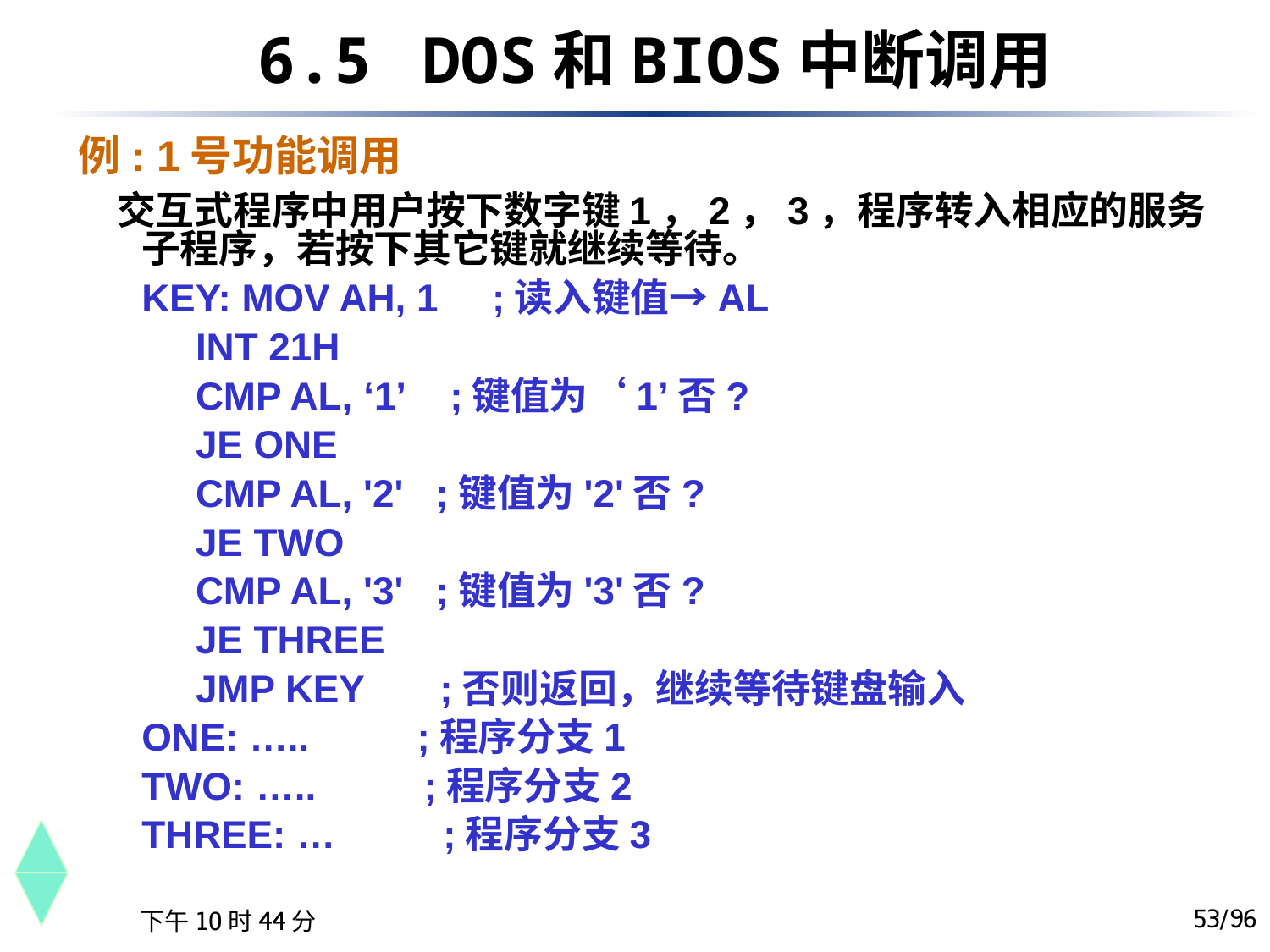

6.5	 DOS和BIOS中断调用
例: 1号功能调用
   交互式程序中用户按下数字键1，2，3，程序转入相应的服务子程序，若按下其它键就继续等待。
KEY: MOV AH, 1     ;读入键值→AL
     INT 21H
     CMP AL, ‘1’    ;键值为‘1’否?
     JE ONE
     CMP AL, '2'   ;键值为'2'否?
     JE TWO
     CMP AL, '3'   ;键值为'3'否?
     JE THREE
     JMP KEY       ;否则返回，继续等待键盘输入
ONE: …..          ;程序分支1
TWO: …..          ;程序分支2
THREE: …          ;程序分支3
53/96
下午10时44分